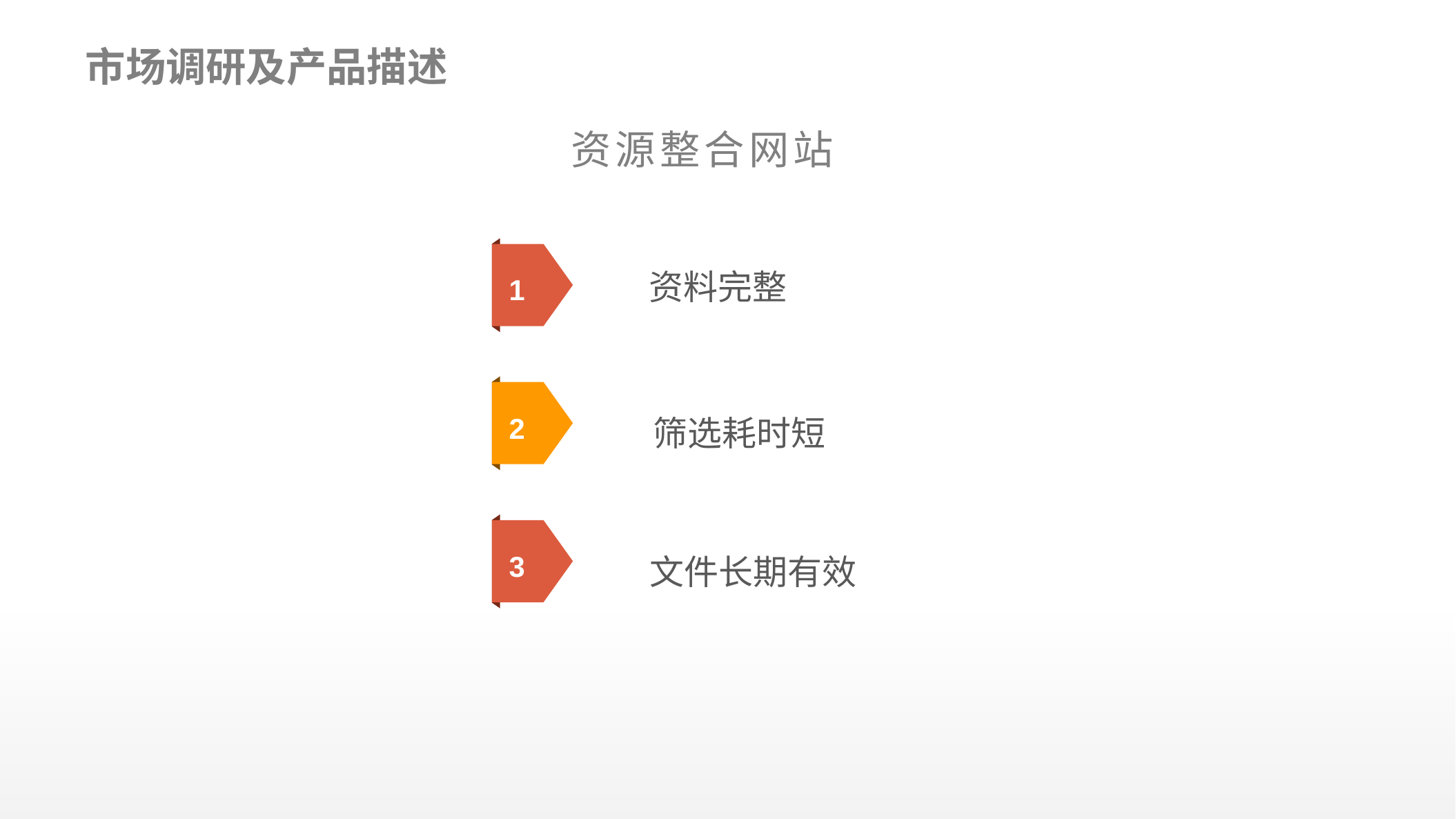

市场调研及产品描述
资源整合网站

1

2

3

资料完整
 筛选耗时短
文件长期有效